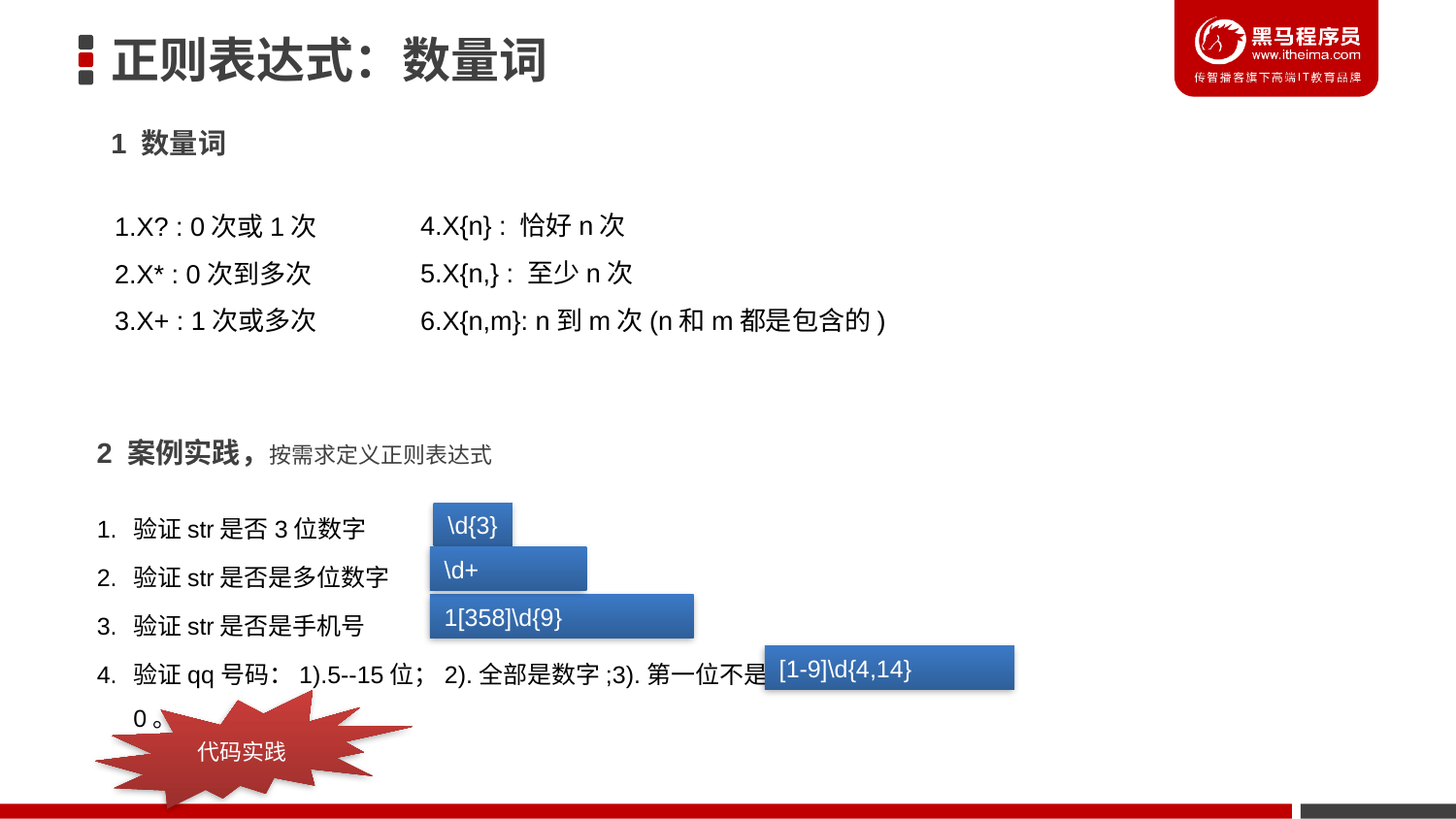

# 正则表达式：数量词
1 数量词
X{n} : 恰好n次
X{n,} : 至少n次
X{n,m}: n到m次(n和m都是包含的)
X? : 0次或1次
X* : 0次到多次
X+ : 1次或多次
2 案例实践，按需求定义正则表达式
验证str是否3位数字（ \d{3}）
验证str是否是多位数字（\d+）
验证str是否是手机号(1[358]\d{9})
验证qq号码：1).5--15位；2).全部是数字;3).第一位不是0。（ [1-9]\d{4,14} ）
\d{3}
\d+
1[358]\d{9}
[1-9]\d{4,14}
代码实践